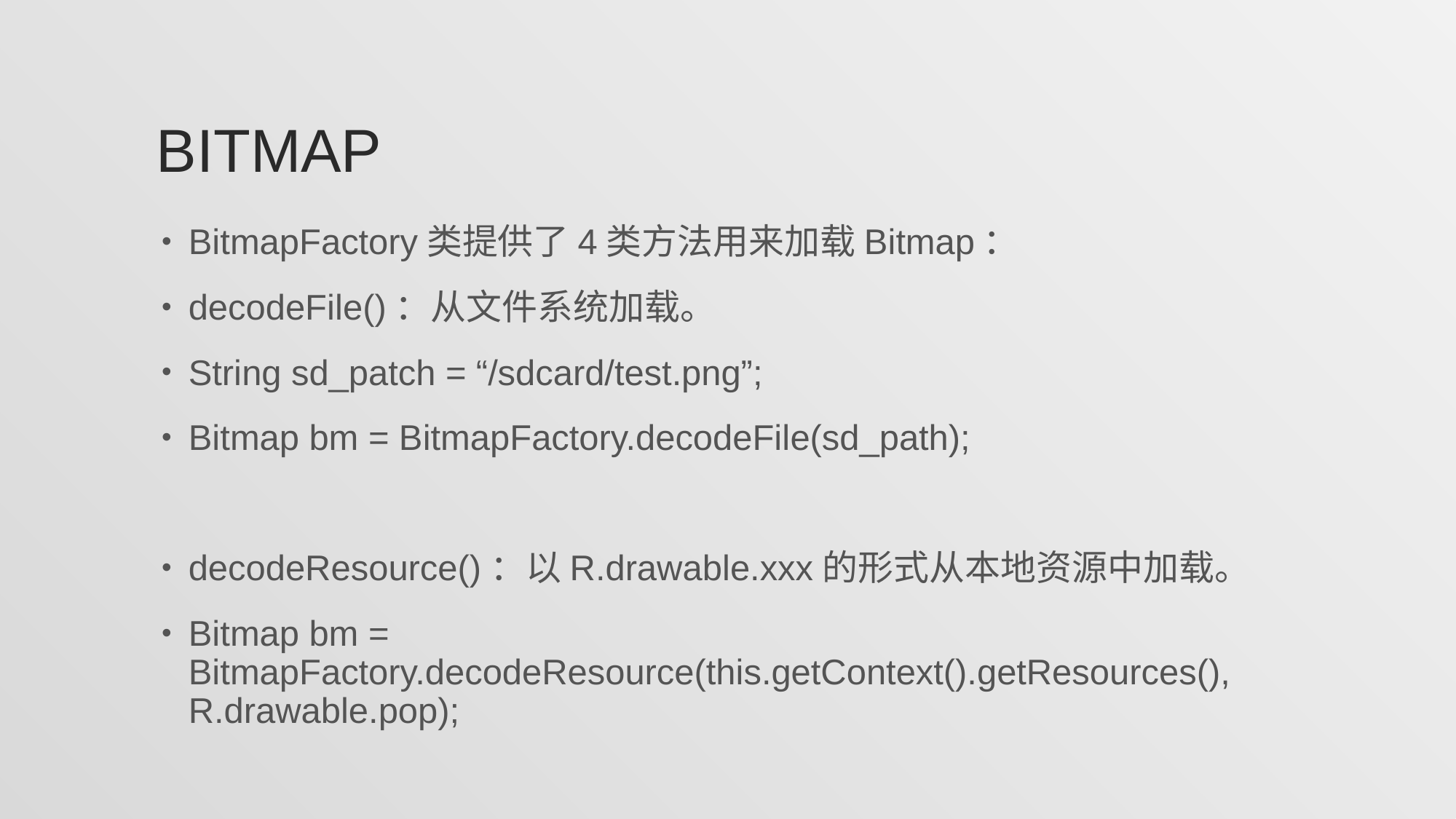

# bitmap
BitmapFactory类提供了4类方法用来加载Bitmap：
decodeFile()：从文件系统加载。
String sd_patch = “/sdcard/test.png”;
Bitmap bm = BitmapFactory.decodeFile(sd_path);

decodeResource()：以R.drawable.xxx的形式从本地资源中加载。
Bitmap bm = BitmapFactory.decodeResource(this.getContext().getResources(), R.drawable.pop);